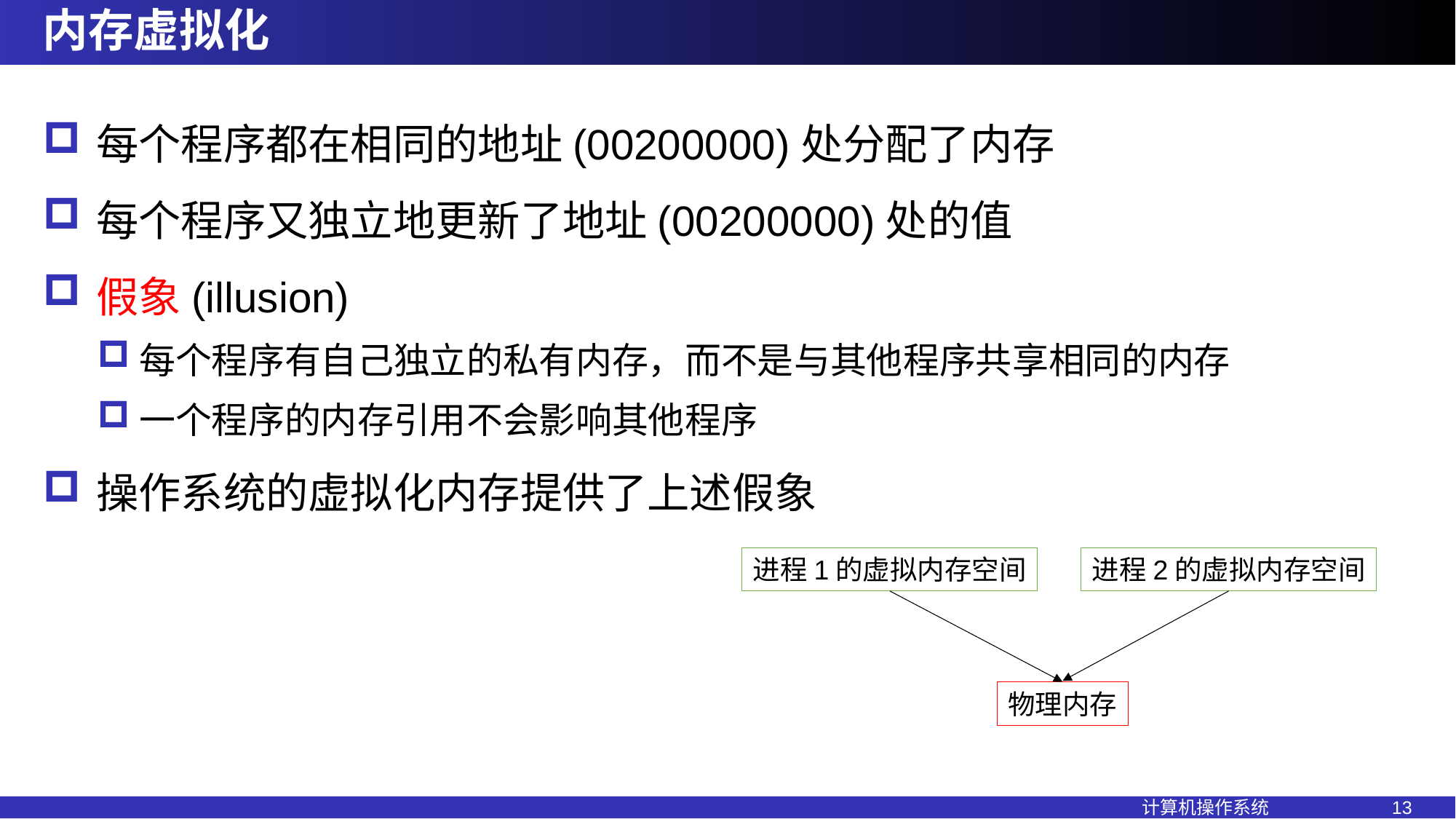

# 内存虚拟化
每个程序都在相同的地址(00200000)处分配了内存
每个程序又独立地更新了地址(00200000)处的值
假象(illusion)
每个程序有自己独立的私有内存，而不是与其他程序共享相同的内存
一个程序的内存引用不会影响其他程序
操作系统的虚拟化内存提供了上述假象

进程1的虚拟内存空间
进程2的虚拟内存空间
物理内存
计算机操作系统                     13